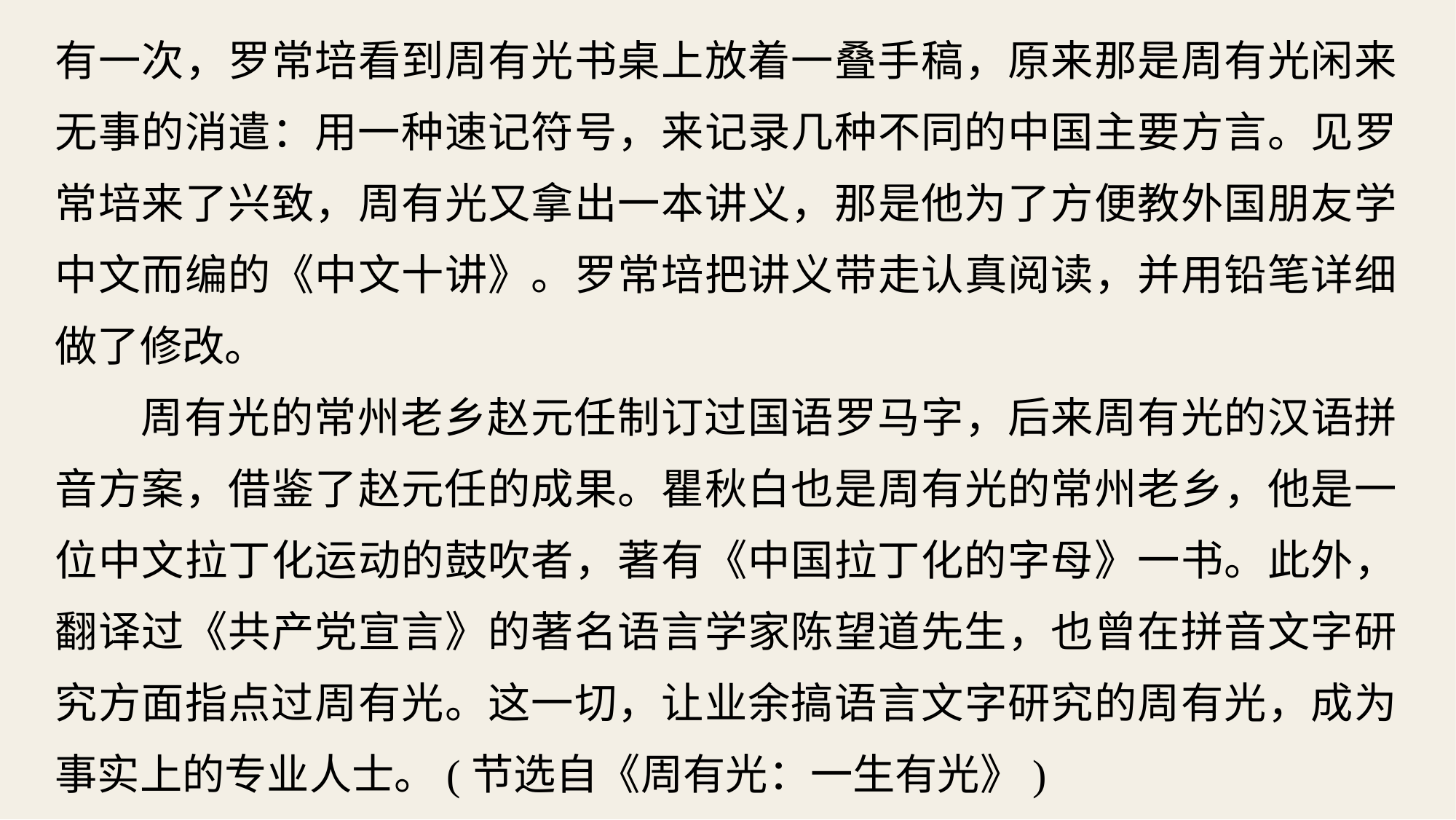

有一次，罗常培看到周有光书桌上放着一叠手稿，原来那是周有光闲来无事的消遣：用一种速记符号，来记录几种不同的中国主要方言。见罗常培来了兴致，周有光又拿出一本讲义，那是他为了方便教外国朋友学中文而编的《中文十讲》。罗常培把讲义带走认真阅读，并用铅笔详细做了修改。
周有光的常州老乡赵元任制订过国语罗马字，后来周有光的汉语拼音方案，借鉴了赵元任的成果。瞿秋白也是周有光的常州老乡，他是一位中文拉丁化运动的鼓吹者，著有《中国拉丁化的字母》一书。此外，翻译过《共产党宣言》的著名语言学家陈望道先生，也曾在拼音文字研究方面指点过周有光。这一切，让业余搞语言文字研究的周有光，成为事实上的专业人士。(节选自《周有光：一生有光》)